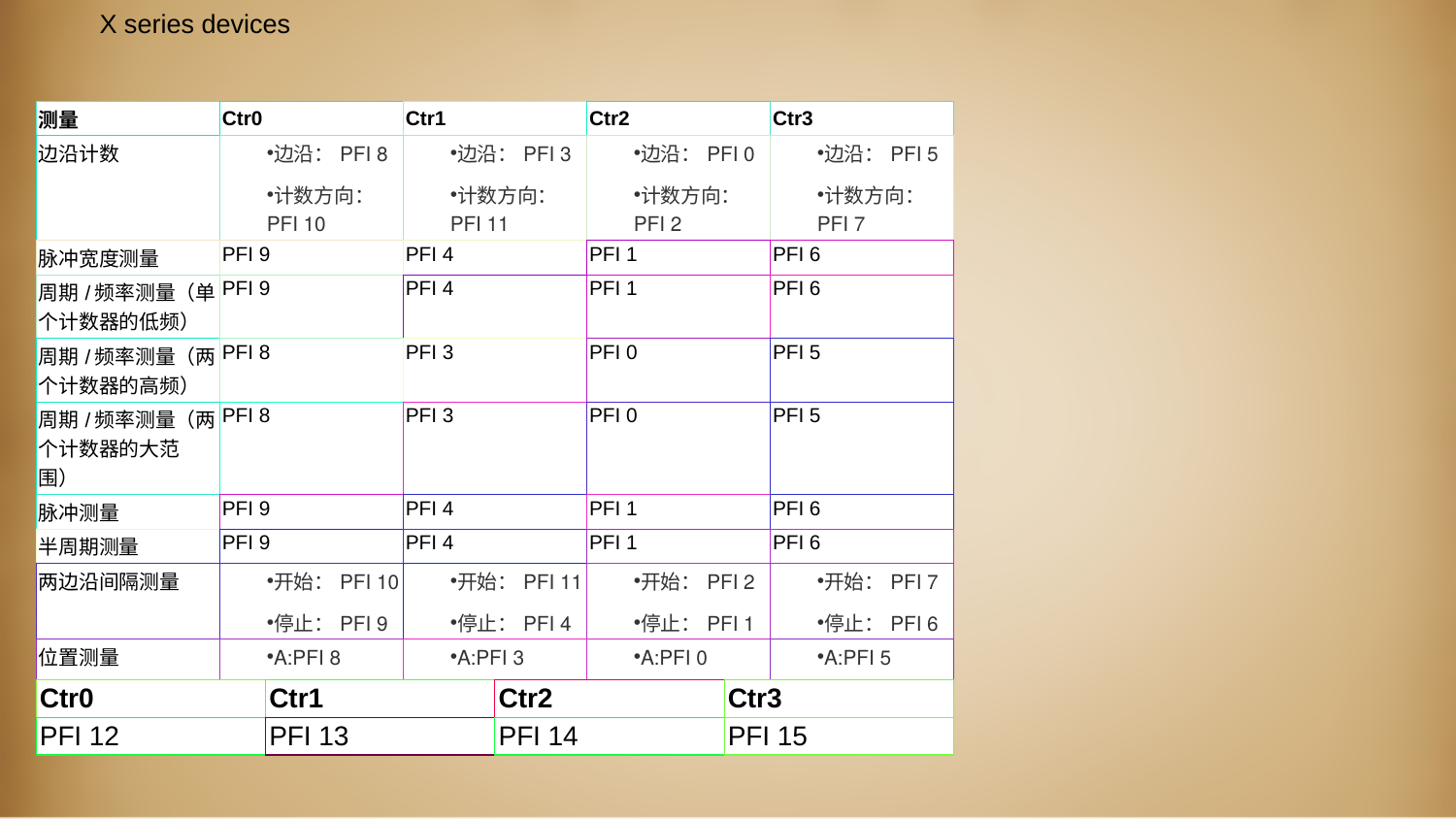

X series devices
| 测量 | Ctr0 | Ctr1 | Ctr2 | Ctr3 |
| --- | --- | --- | --- | --- |
| 边沿计数 | 边沿：PFI 8 计数方向：PFI 10 | 边沿：PFI 3 计数方向：PFI 11 | 边沿：PFI 0 计数方向：PFI 2 | 边沿：PFI 5 计数方向：PFI 7 |
| 脉冲宽度测量 | PFI 9 | PFI 4 | PFI 1 | PFI 6 |
| 周期/频率测量（单个计数器的低频） | PFI 9 | PFI 4 | PFI 1 | PFI 6 |
| 周期/频率测量（两个计数器的高频） | PFI 8 | PFI 3 | PFI 0 | PFI 5 |
| 周期/频率测量（两个计数器的大范围） | PFI 8 | PFI 3 | PFI 0 | PFI 5 |
| 脉冲测量 | PFI 9 | PFI 4 | PFI 1 | PFI 6 |
| 半周期测量 | PFI 9 | PFI 4 | PFI 1 | PFI 6 |
| 两边沿间隔测量 | 开始：PFI 10 停止：PFI 9 | 开始：PFI 11 停止：PFI 4 | 开始：PFI 2 停止：PFI 1 | 开始：PFI 7 停止：PFI 6 |
| 位置测量 | A:PFI 8 B:PFI 10 Z:PFI 9 | A:PFI 3 B:PFI 11 Z:PFI 4 | A:PFI 0 B:PFI 2 Z:PFI 1 | A:PFI 5 B:PFI 7 Z:PFI 6 |
| Ctr0 | Ctr1 | Ctr2 | Ctr3 |
| --- | --- | --- | --- |
| PFI 12 | PFI 13 | PFI 14 | PFI 15 |